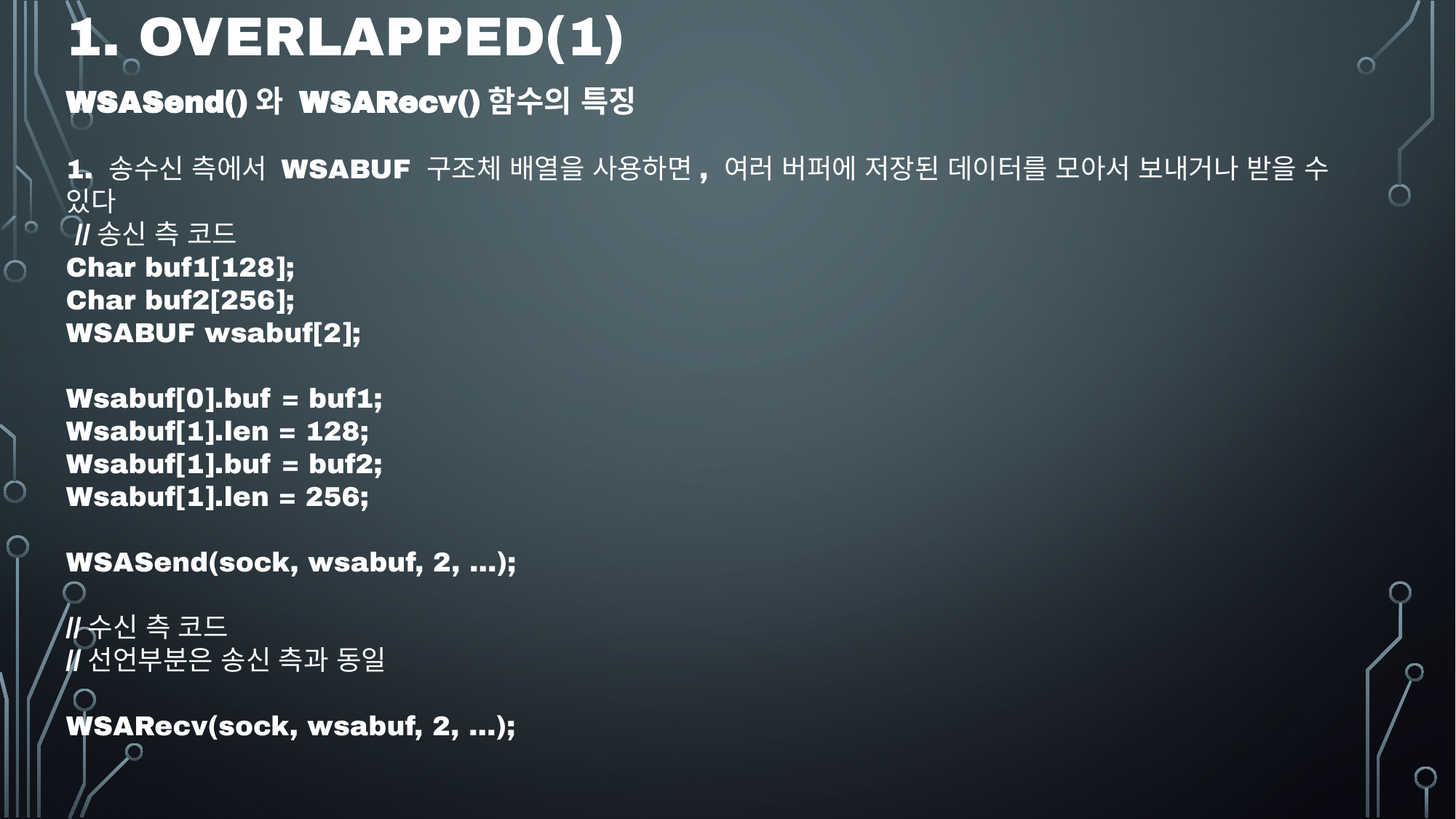

# 1. Overlapped(1)
WSASend()와 WSARecv()함수의 특징

1. 송수신 측에서 WSABUF 구조체 배열을 사용하면, 여러 버퍼에 저장된 데이터를 모아서 보내거나 받을 수 있다
 //송신 측 코드
Char buf1[128];
Char buf2[256];
WSABUF wsabuf[2];

Wsabuf[0].buf = buf1;
Wsabuf[1].len = 128;
Wsabuf[1].buf = buf2;
Wsabuf[1].len = 256;

WSASend(sock, wsabuf, 2, …);

//수신 측 코드
//선언부분은 송신 측과 동일

WSARecv(sock, wsabuf, 2, …);